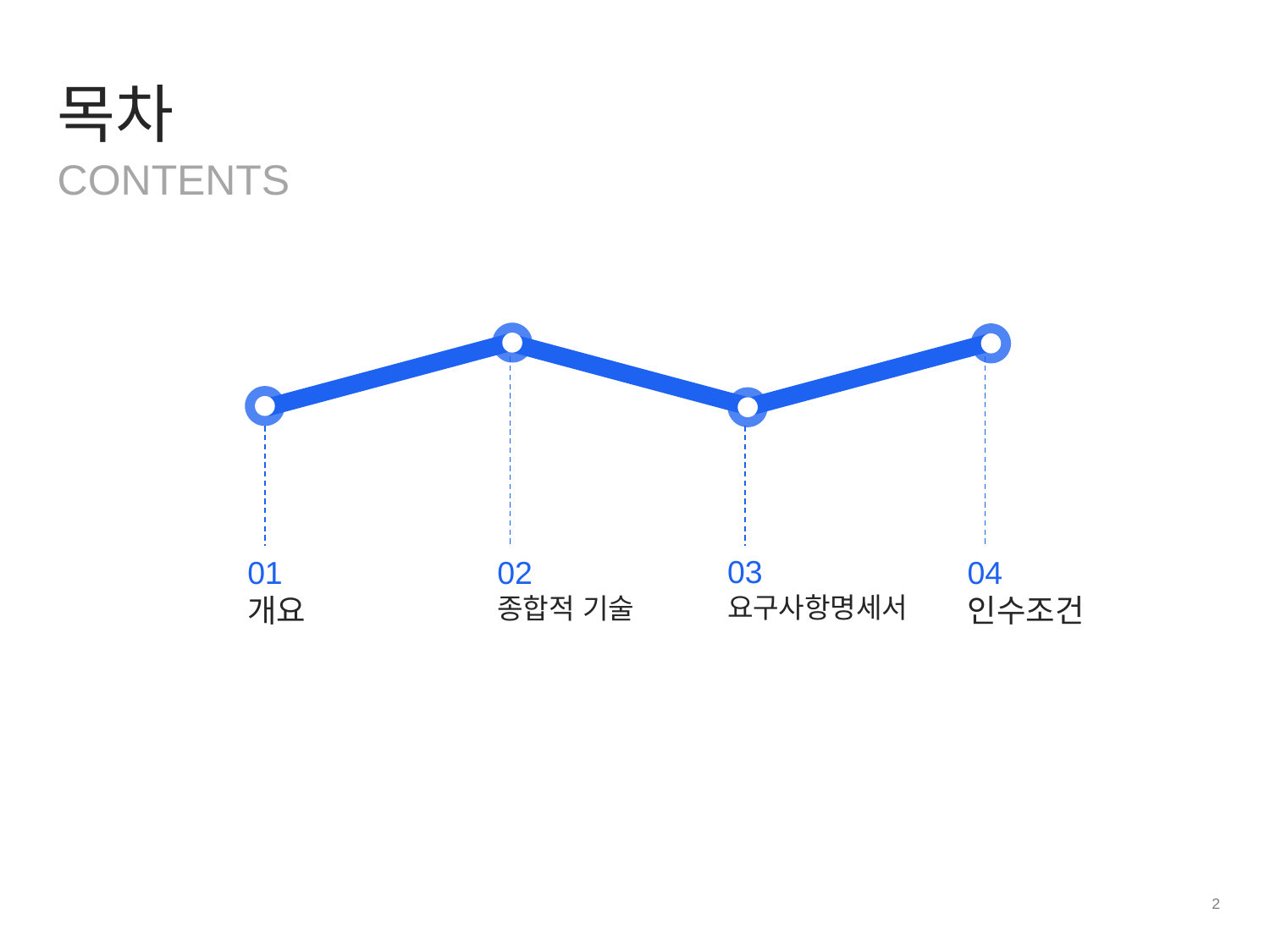

목차
CONTENTS

03
요구사항명세서
01
개요
04
인수조건
02
종합적 기술